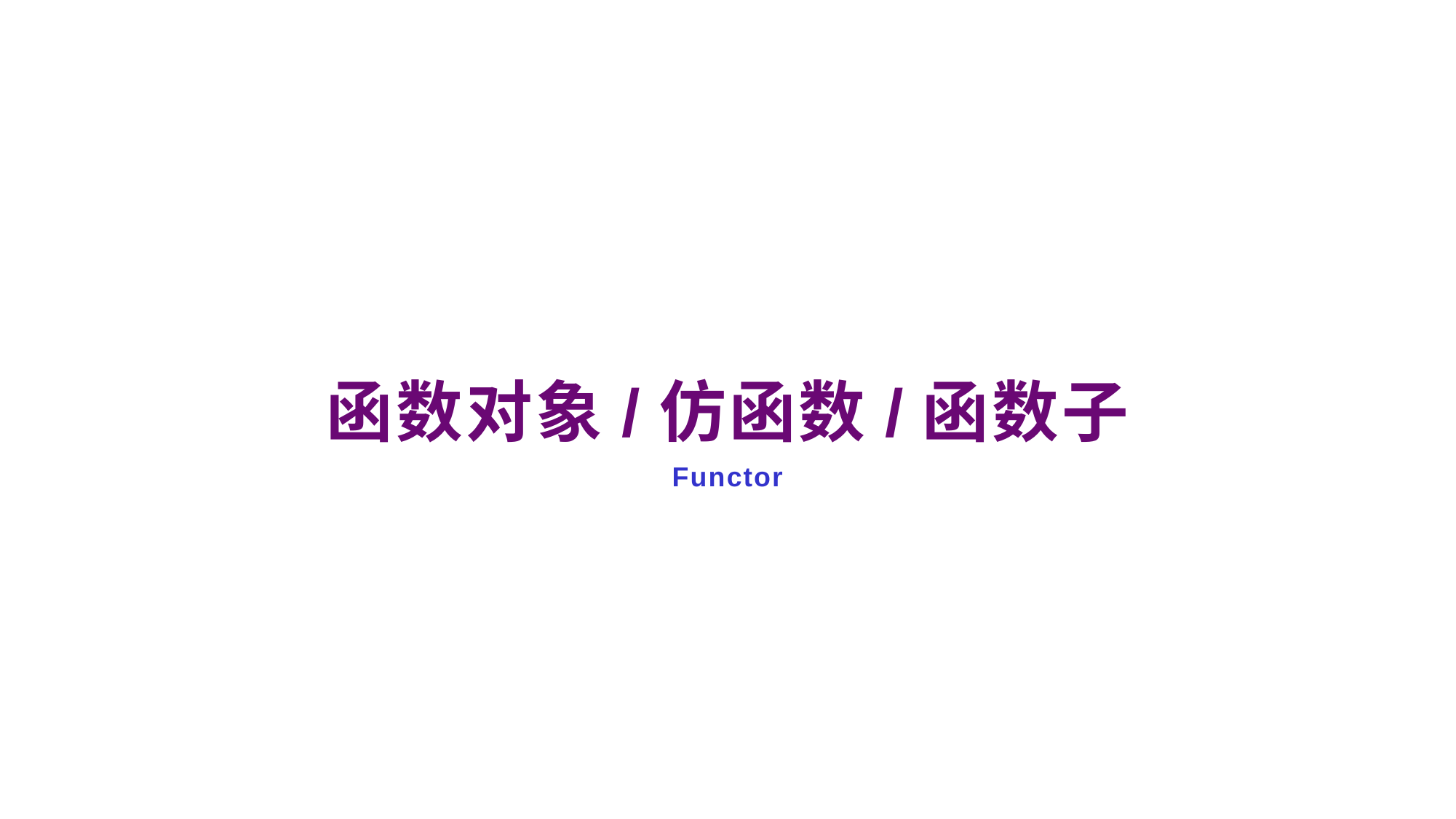

瞄准脑解析前沿科学问题
开展基础性深入交叉研究
服务世界级一流学科建设
函数对象/仿函数/函数子
Functor